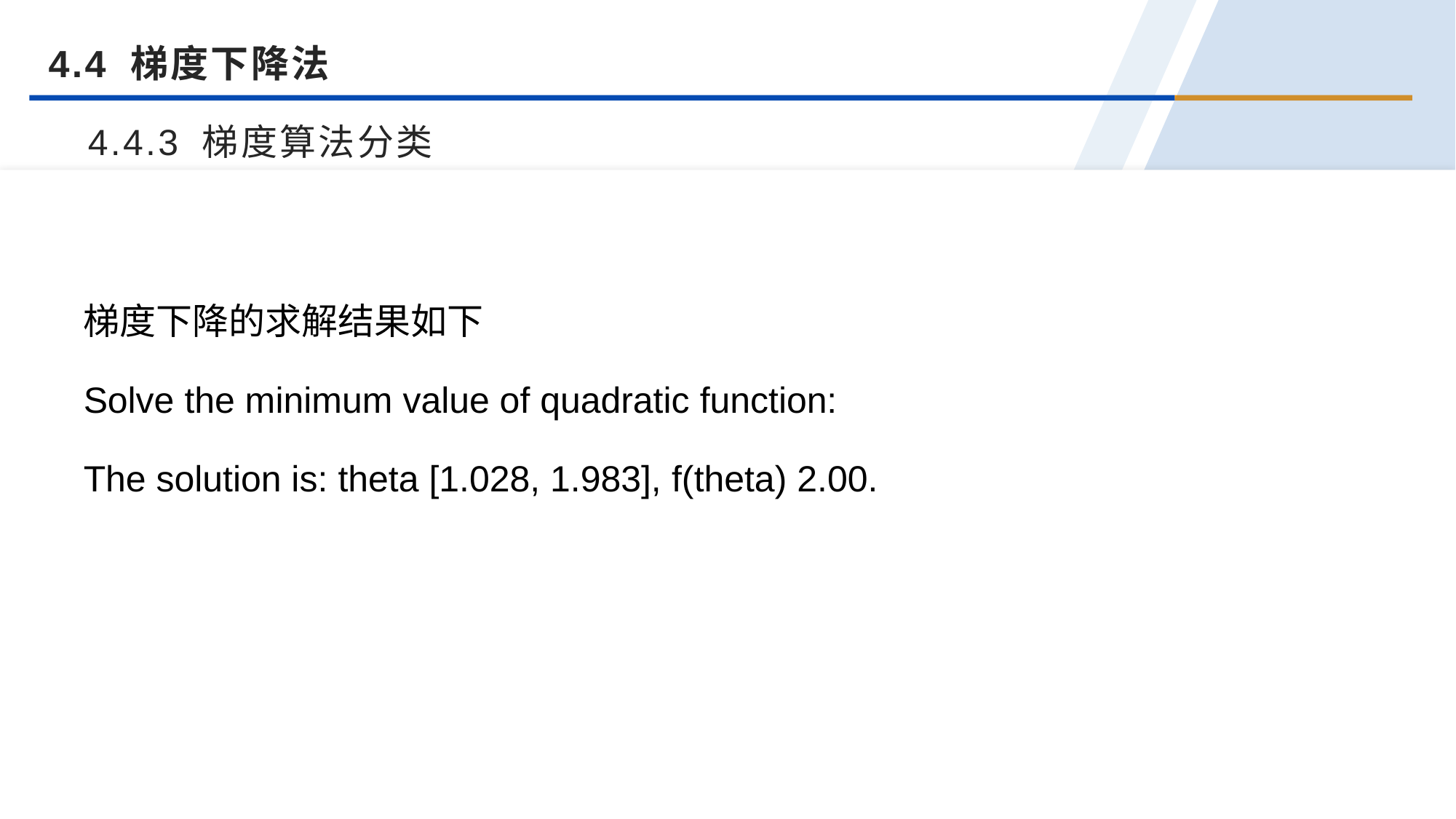

4.4 梯度下降法
4.4.3 梯度算法分类

梯度下降的求解结果如下
Solve the minimum value of quadratic function:
The solution is: theta [1.028, 1.983], f(theta) 2.00.